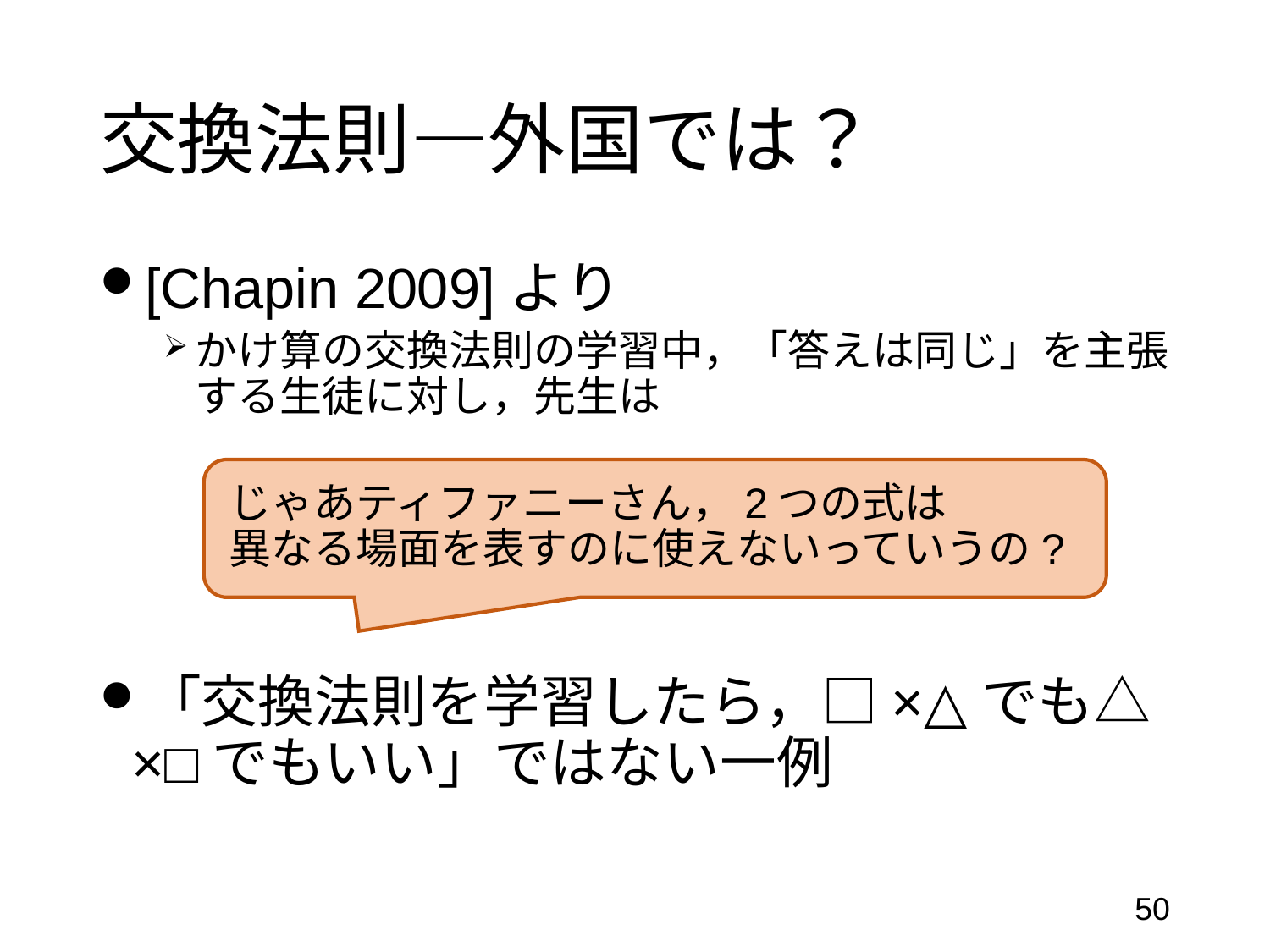

# 交換法則―外国では？
[Chapin 2009]より
かけ算の交換法則の学習中，「答えは同じ」を主張する生徒に対し，先生は

「交換法則を学習したら，□×△でも△×□でもいい」ではない一例

じゃあティファニーさん，2つの式は
異なる場面を表すのに使えないっていうの?
50